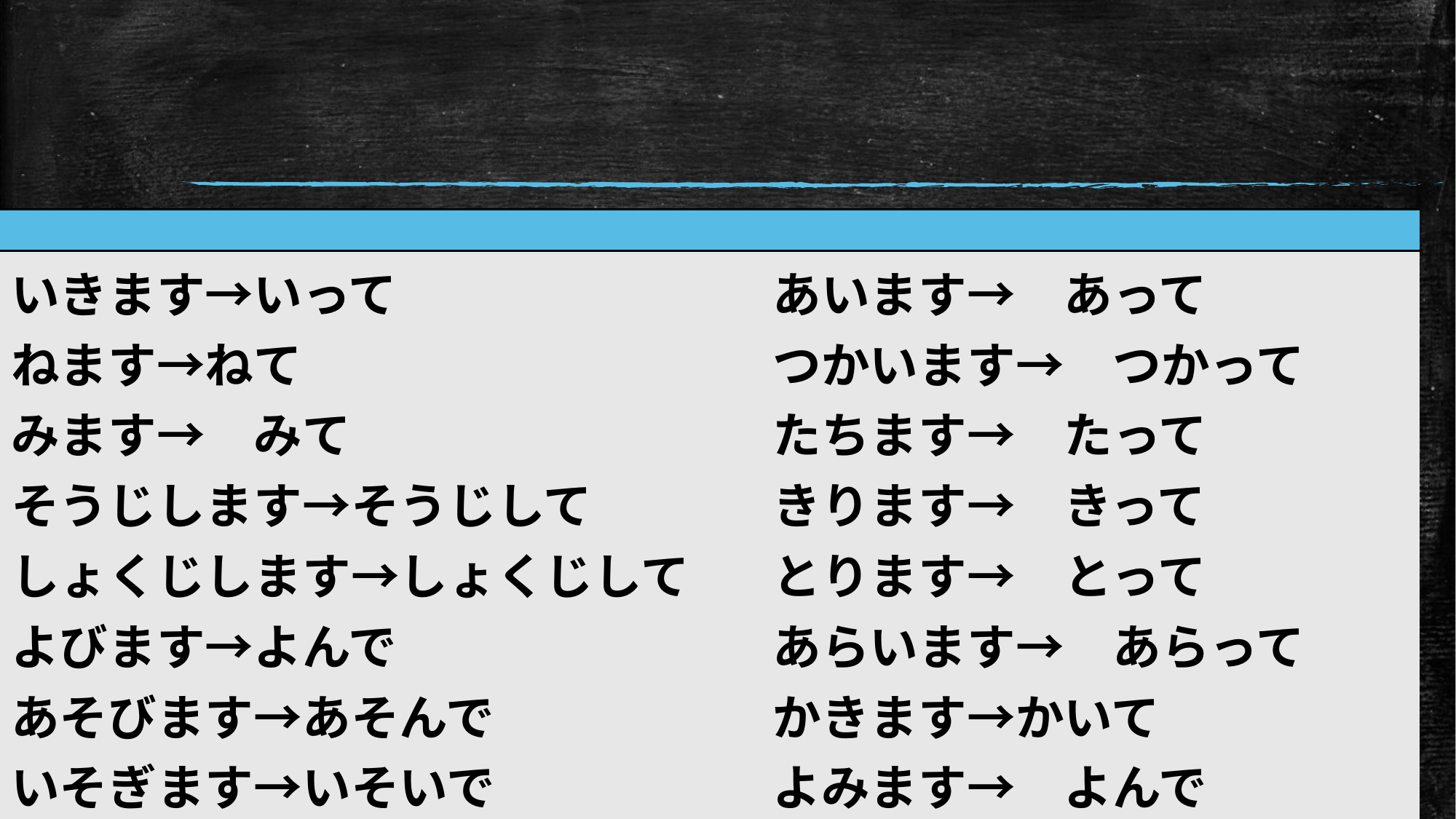

|  |  |
| --- | --- |
| いきます→いって　 ねます→ねて みます→　みて そうじします→そうじして しょくじします→しょくじして よびます→よんで あそびます→あそんで いそぎます→いそいで | あいます→　あって つかいます→　つかって たちます→　たって きります→　きって とります→　とって あらいます→　あらって かきます→かいて よみます→　よんで ひきます→ひいて |